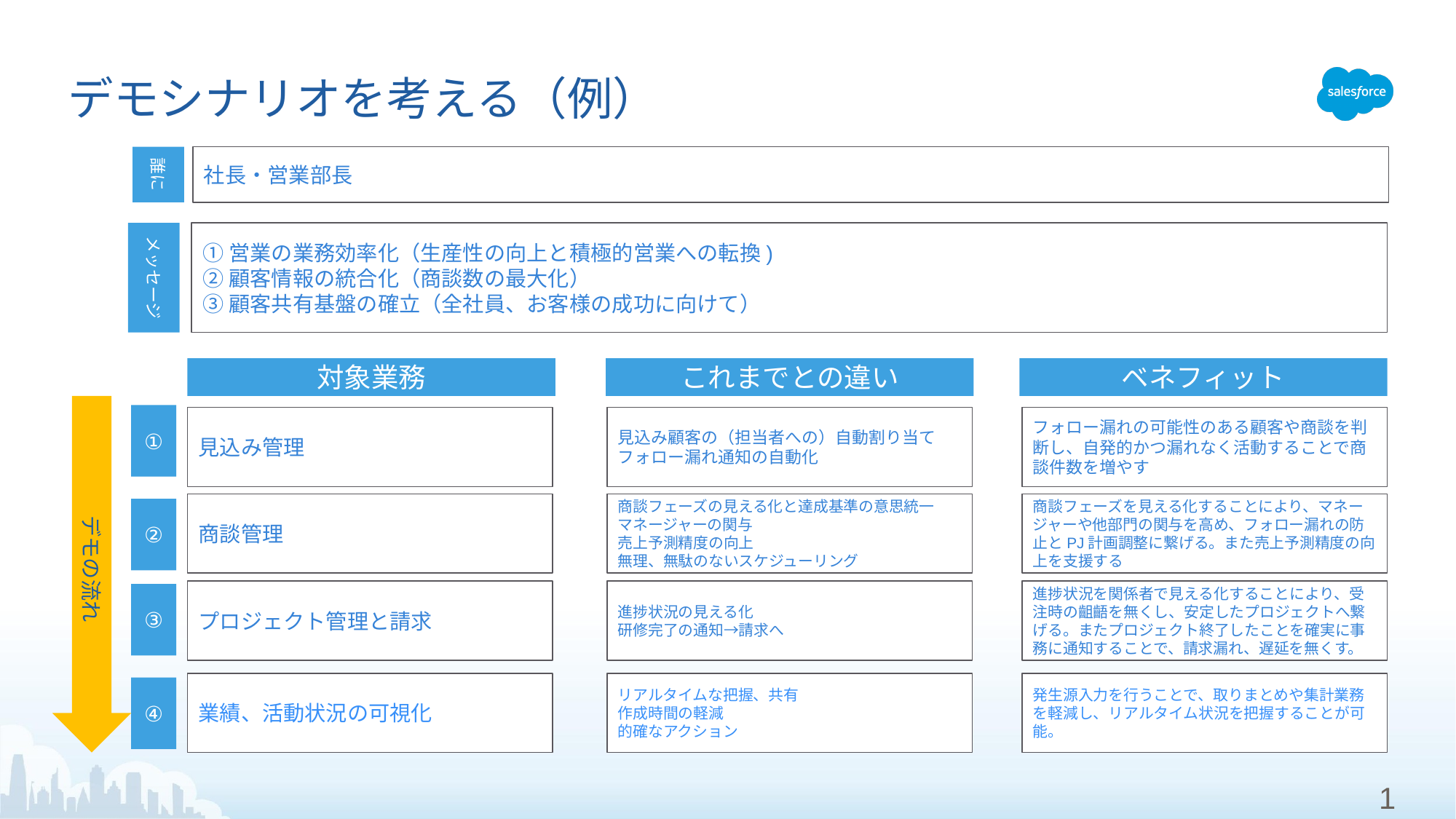

# デモシナリオを考える（例）
社長・営業部長
誰に
①営業の業務効率化（生産性の向上と積極的営業への転換)
②顧客情報の統合化（商談数の最大化）
③顧客共有基盤の確立（全社員、お客様の成功に向けて）
メッセージ
対象業務
これまでとの違い
ベネフィット

①
見込み管理
見込み顧客の（担当者への）自動割り当て
フォロー漏れ通知の自動化
フォロー漏れの可能性のある顧客や商談を判断し、自発的かつ漏れなく活動することで商談件数を増やす
商談管理
商談フェーズの見える化と達成基準の意思統一
マネージャーの関与
売上予測精度の向上
無理、無駄のないスケジューリング
商談フェーズを見える化することにより、マネージャーや他部門の関与を高め、フォロー漏れの防止とPJ計画調整に繋げる。また売上予測精度の向上を支援する
②
デモの流れ
プロジェクト管理と請求
進捗状況の見える化
研修完了の通知→請求へ
進捗状況を関係者で見える化することにより、受注時の齟齬を無くし、安定したプロジェクトへ繋げる。またプロジェクト終了したことを確実に事務に通知することで、請求漏れ、遅延を無くす。
③
業績、活動状況の可視化
リアルタイムな把握、共有
作成時間の軽減
的確なアクション
発生源入力を行うことで、取りまとめや集計業務を軽減し、リアルタイム状況を把握することが可能。
④